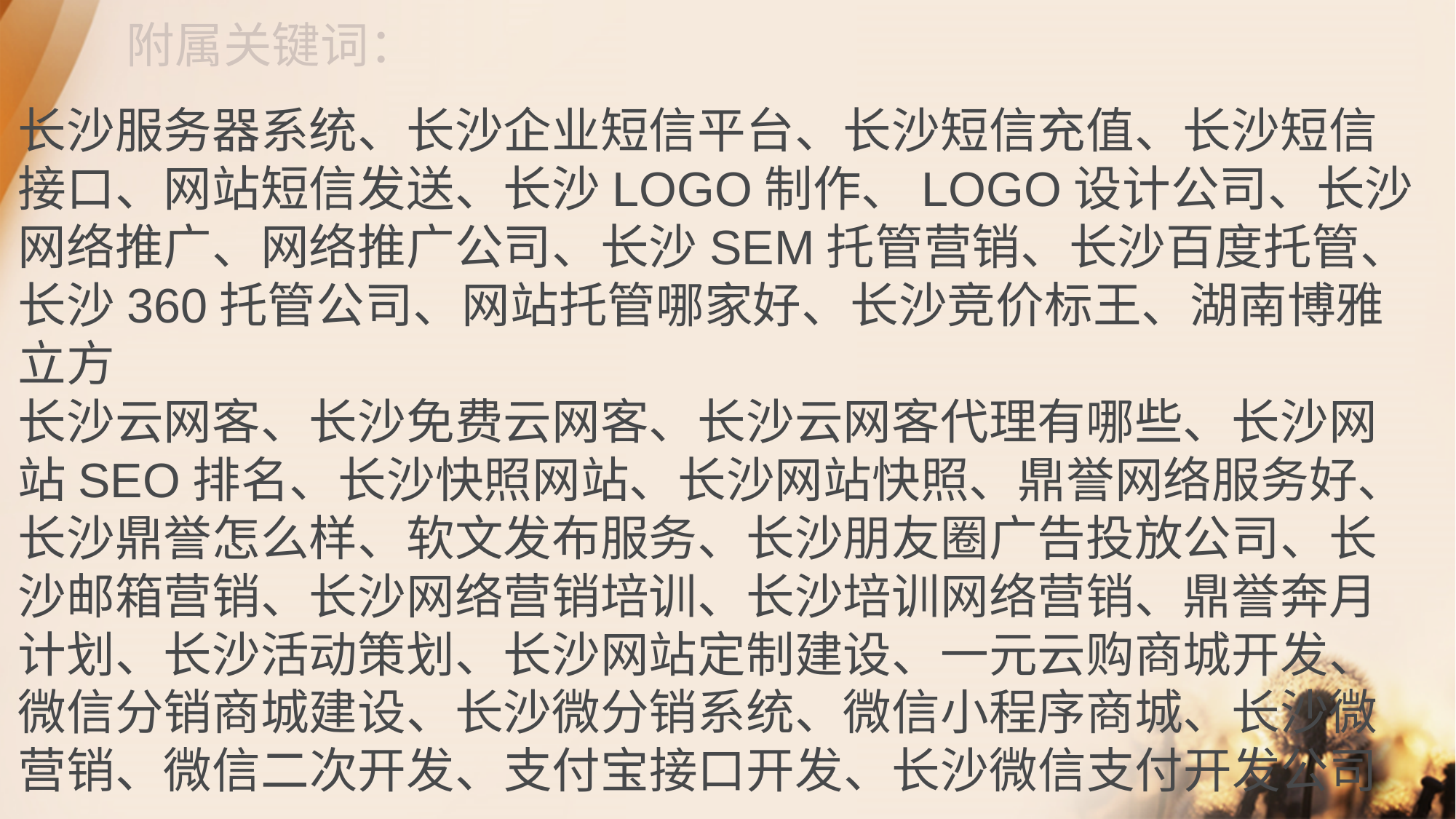

附属关键词：
长沙服务器系统、长沙企业短信平台、长沙短信充值、长沙短信接口、网站短信发送、长沙LOGO制作、LOGO设计公司、长沙网络推广、网络推广公司、长沙SEM托管营销、长沙百度托管、长沙360托管公司、网站托管哪家好、长沙竞价标王、湖南博雅立方
长沙云网客、长沙免费云网客、长沙云网客代理有哪些、长沙网站SEO排名、长沙快照网站、长沙网站快照、鼎誉网络服务好、长沙鼎誉怎么样、软文发布服务、长沙朋友圈广告投放公司、长沙邮箱营销、长沙网络营销培训、长沙培训网络营销、鼎誉奔月计划、长沙活动策划、长沙网站定制建设、一元云购商城开发、微信分销商城建设、长沙微分销系统、微信小程序商城、长沙微营销、微信二次开发、支付宝接口开发、长沙微信支付开发公司